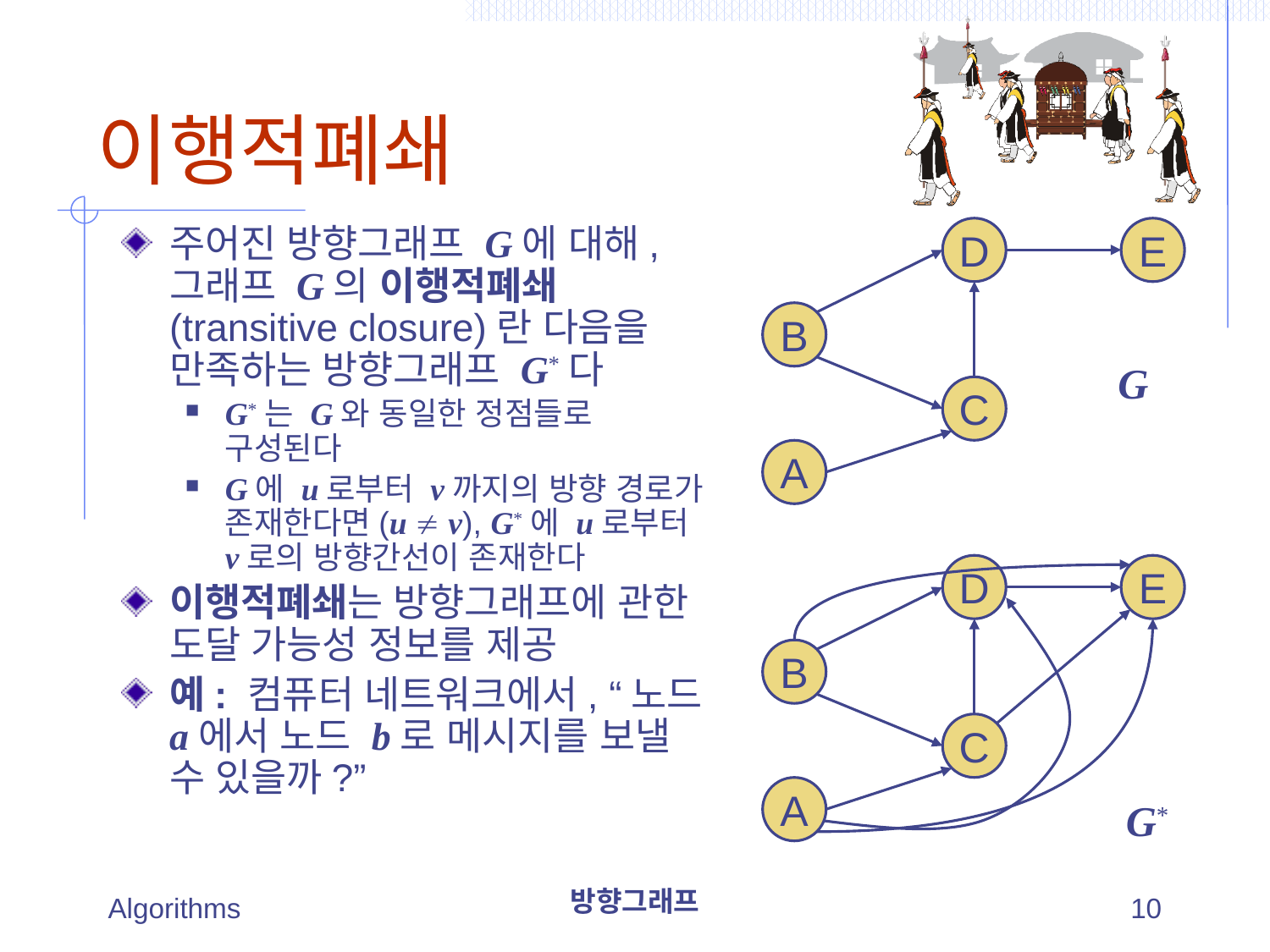

# 이행적폐쇄
주어진 방향그래프 G에 대해, 그래프 G의 이행적폐쇄(transitive closure)란 다음을 만족하는 방향그래프 G*다
G*는 G와 동일한 정점들로 구성된다
G에 u로부터 v까지의 방향 경로가 존재한다면(u ≠ v), G*에 u로부터 v로의 방향간선이 존재한다
이행적폐쇄는 방향그래프에 관한 도달 가능성 정보를 제공
예: 컴퓨터 네트워크에서, “노드 a에서 노드 b로 메시지를 보낼 수 있을까?”
D
E
B
G
C
A
D
E

B
C
A
G*
Algorithms
방향그래프
10